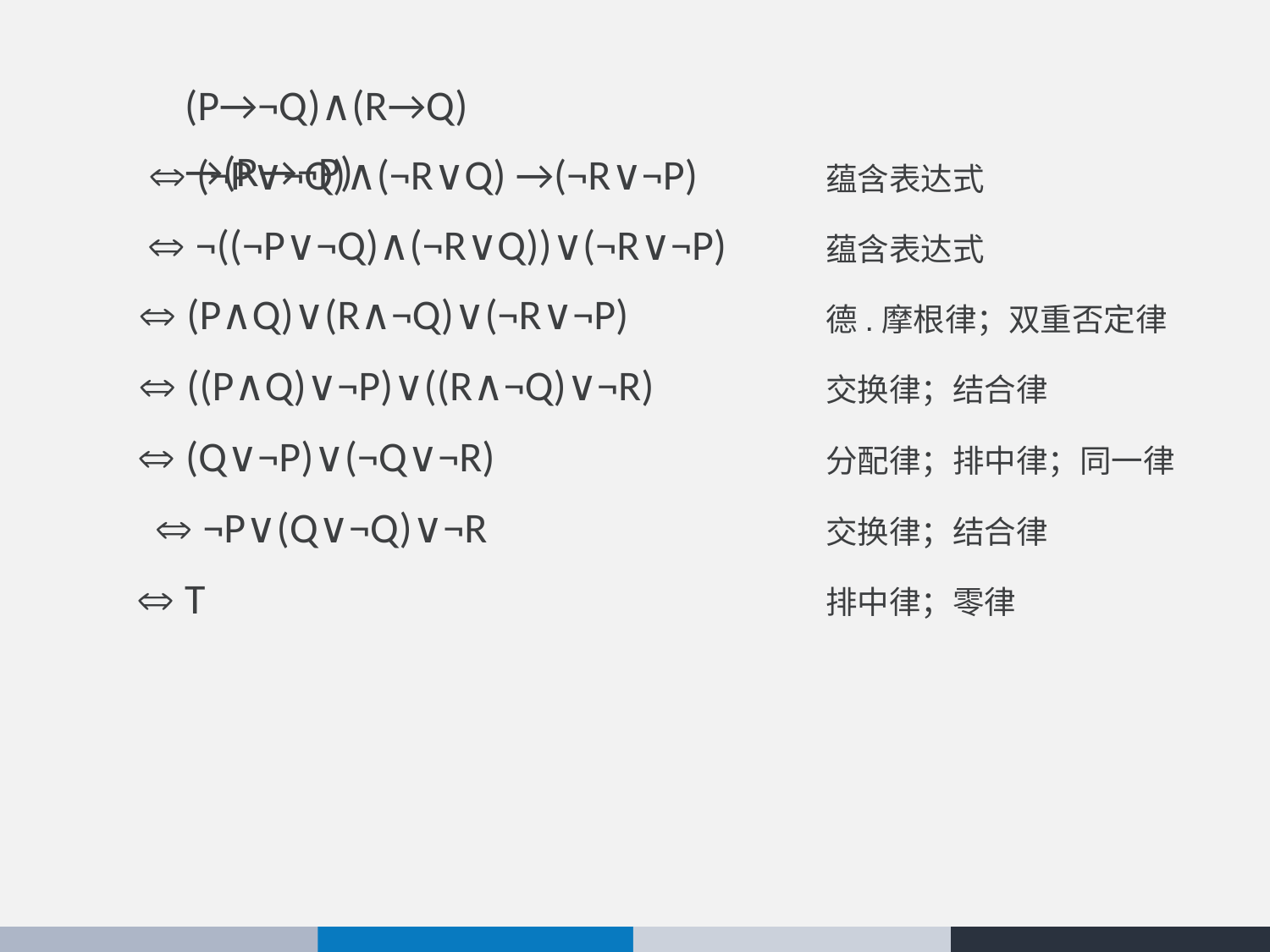

(P→¬Q)∧(R→Q) →(R→¬P)
⇔ (¬P∨¬Q)∧(¬R∨Q) →(¬R∨¬P)
蕴含表达式
⇔ ¬((¬P∨¬Q)∧(¬R∨Q))∨(¬R∨¬P)
蕴含表达式
⇔ (P∧Q)∨(R∧¬Q)∨(¬R∨¬P)
德.摩根律；双重否定律
⇔ ((P∧Q)∨¬P)∨((R∧¬Q)∨¬R)
交换律；结合律
⇔ (Q∨¬P)∨(¬Q∨¬R)
分配律；排中律；同一律
⇔ ¬P∨(Q∨¬Q)∨¬R
交换律；结合律
排中律；零律
⇔ T